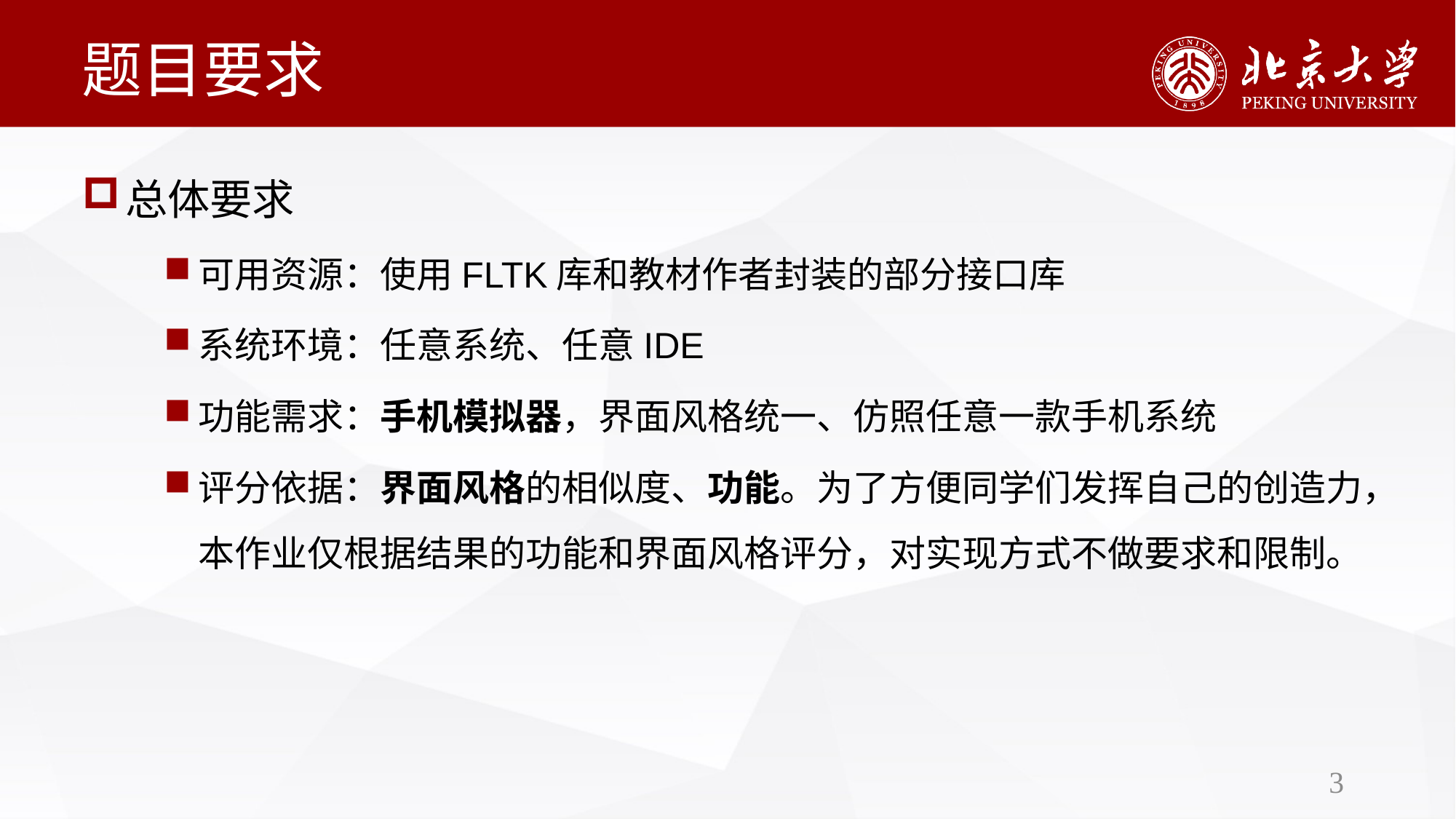

# 题目要求
总体要求
可用资源：使用FLTK库和教材作者封装的部分接口库
系统环境：任意系统、任意IDE
功能需求：手机模拟器，界面风格统一、仿照任意一款手机系统
评分依据：界面风格的相似度、功能。为了方便同学们发挥自己的创造力，本作业仅根据结果的功能和界面风格评分，对实现方式不做要求和限制。

3